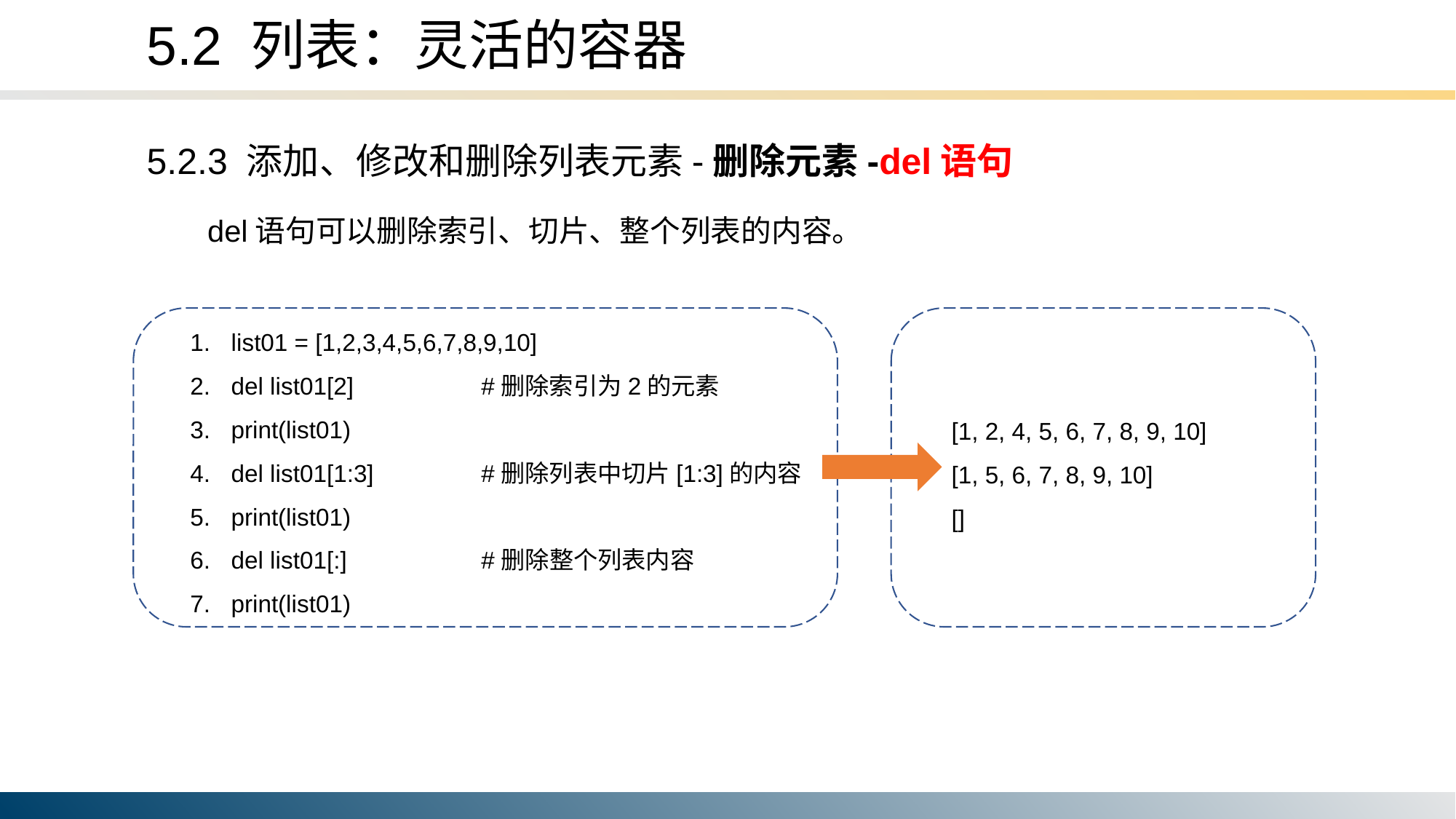

5.2 列表：灵活的容器
5.2.3 添加、修改和删除列表元素-删除元素-del语句
del语句可以删除索引、切片、整个列表的内容。
list01 = [1,2,3,4,5,6,7,8,9,10]
del list01[2]                   #删除索引为2的元素
print(list01)
del list01[1:3]                #删除列表中切片[1:3]的内容
print(list01)
del list01[:]                    #删除整个列表内容
print(list01)

[1, 2, 4, 5, 6, 7, 8, 9, 10]
[1, 5, 6, 7, 8, 9, 10]
[]